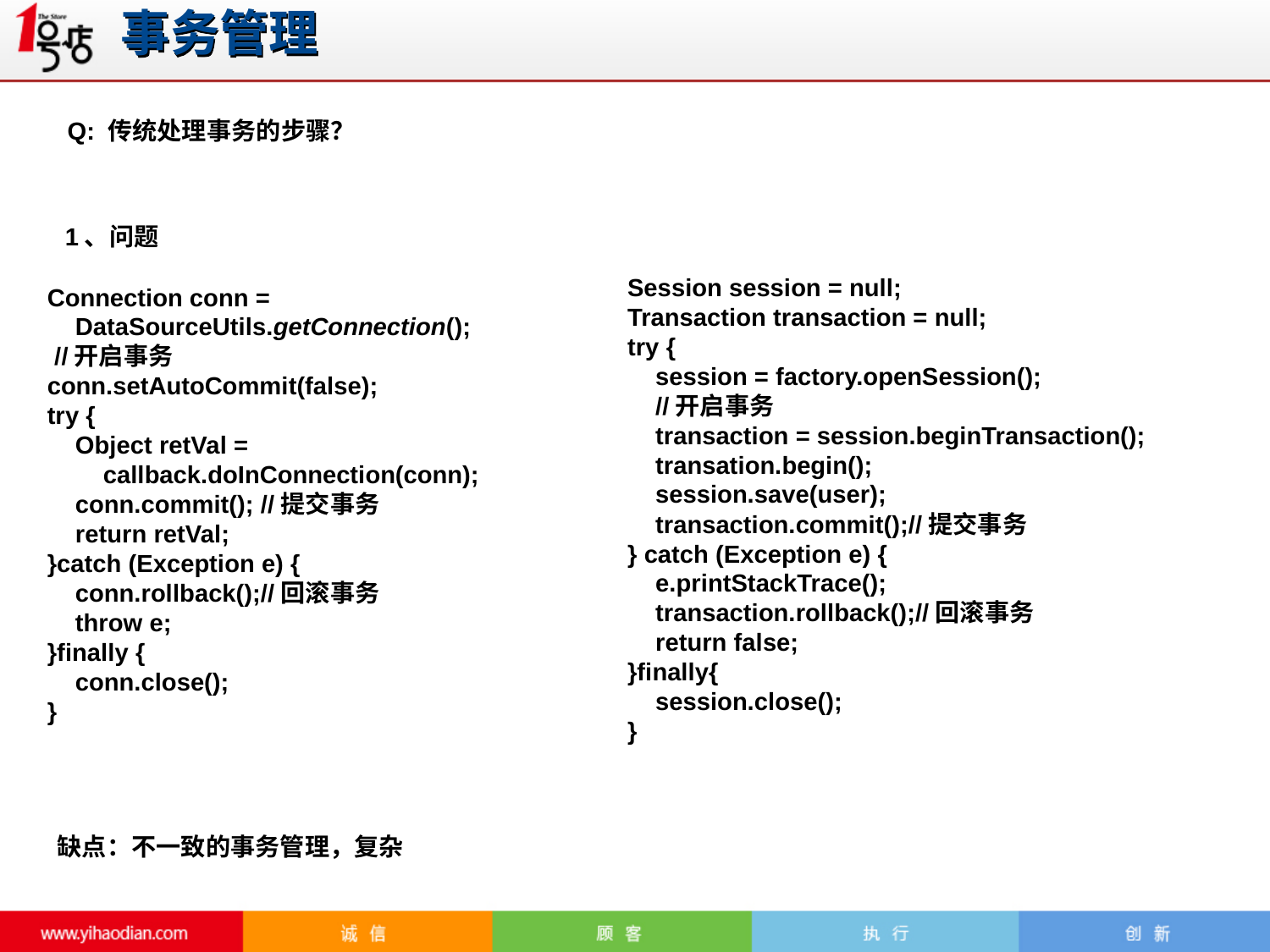

# 事务管理
Q: 传统处理事务的步骤？
1、问题
Session session = null;
Transaction transaction = null;
try {
    session = factory.openSession();
    //开启事务
    transaction = session.beginTransaction();
    transation.begin();
    session.save(user);
    transaction.commit();//提交事务
} catch (Exception e) {
    e.printStackTrace();
    transaction.rollback();//回滚事务
    return false;
}finally{
    session.close();
}
Connection conn =
    DataSourceUtils.getConnection();
 //开启事务
conn.setAutoCommit(false);
try {
    Object retVal =
        callback.doInConnection(conn);
    conn.commit(); //提交事务
    return retVal;
}catch (Exception e) {
    conn.rollback();//回滚事务
    throw e;
}finally {
    conn.close();
}
缺点：不一致的事务管理，复杂